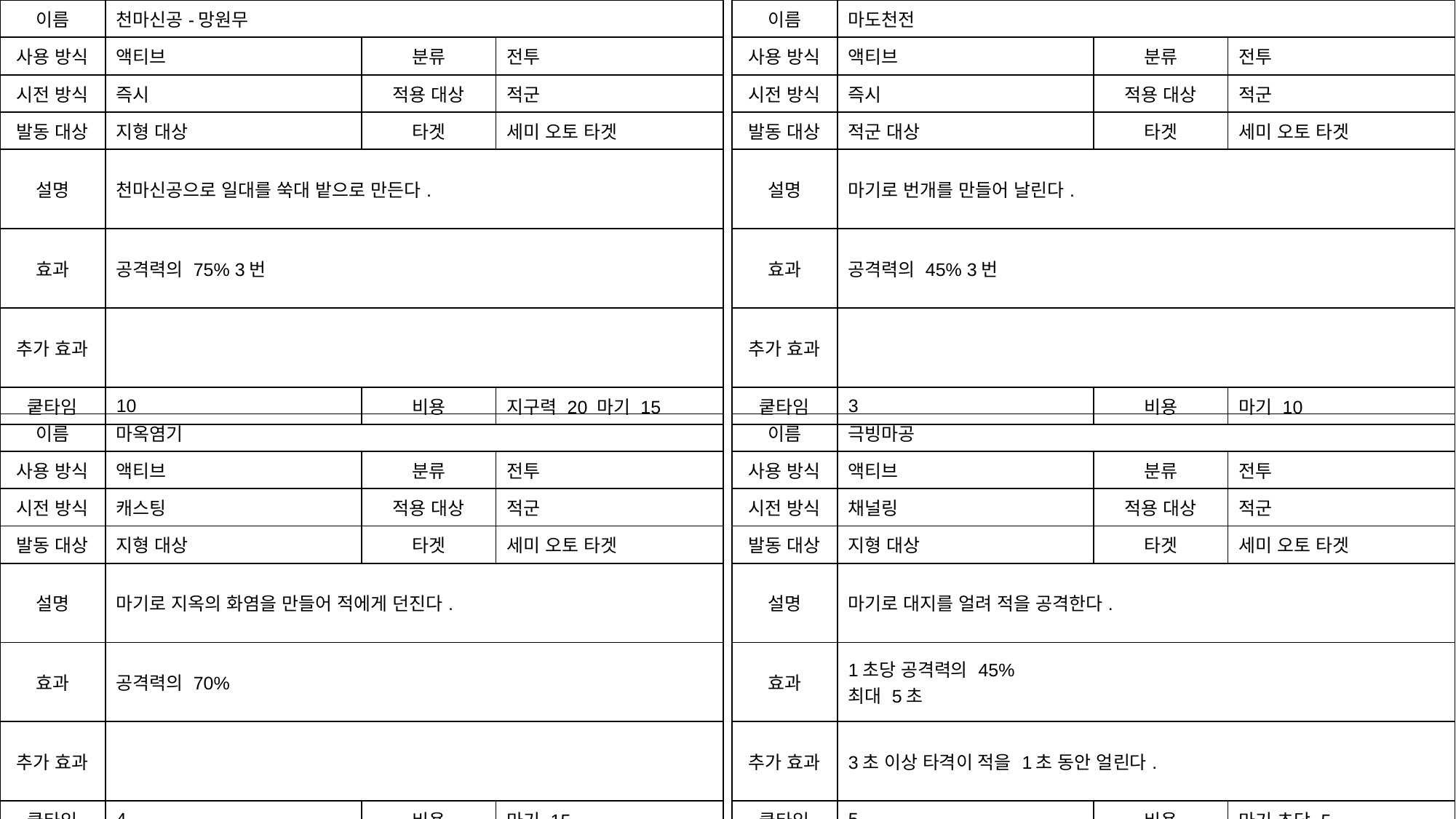

| 이름 | 천마신공-망원무 |  |  |
| --- | --- | --- | --- |
| 사용 방식 | 액티브 | 분류 | 전투 |
| 시전 방식 | 즉시 | 적용 대상 | 적군 |
| 발동 대상 | 지형 대상 | 타겟 | 세미 오토 타겟 |
| 설명 | 천마신공으로 일대를 쑥대 밭으로 만든다. |  |  |
| 효과 | 공격력의 75% 3번 |  |  |
| 추가 효과 |  |  |  |
| 쿹타임 | 10 | 비용 | 지구력 20 마기 15 |
| 이름 | 마도천전 |  |  |
| --- | --- | --- | --- |
| 사용 방식 | 액티브 | 분류 | 전투 |
| 시전 방식 | 즉시 | 적용 대상 | 적군 |
| 발동 대상 | 적군 대상 | 타겟 | 세미 오토 타겟 |
| 설명 | 마기로 번개를 만들어 날린다. |  |  |
| 효과 | 공격력의 45% 3번 |  |  |
| 추가 효과 |  |  |  |
| 쿹타임 | 3 | 비용 | 마기 10 |
| 이름 | 마옥염기 |  |  |
| --- | --- | --- | --- |
| 사용 방식 | 액티브 | 분류 | 전투 |
| 시전 방식 | 캐스팅 | 적용 대상 | 적군 |
| 발동 대상 | 지형 대상 | 타겟 | 세미 오토 타겟 |
| 설명 | 마기로 지옥의 화염을 만들어 적에게 던진다. |  |  |
| 효과 | 공격력의 70% |  |  |
| 추가 효과 |  |  |  |
| 쿹타임 | 4 | 비용 | 마기 15 |
| 이름 | 극빙마공 |  |  |
| --- | --- | --- | --- |
| 사용 방식 | 액티브 | 분류 | 전투 |
| 시전 방식 | 채널링 | 적용 대상 | 적군 |
| 발동 대상 | 지형 대상 | 타겟 | 세미 오토 타겟 |
| 설명 | 마기로 대지를 얼려 적을 공격한다. |  |  |
| 효과 | 1초당 공격력의 45% 최대 5초 |  |  |
| 추가 효과 | 3초 이상 타격이 적을 1초 동안 얼린다. |  |  |
| 쿹타임 | 5 | 비용 | 마기 초당 5 |